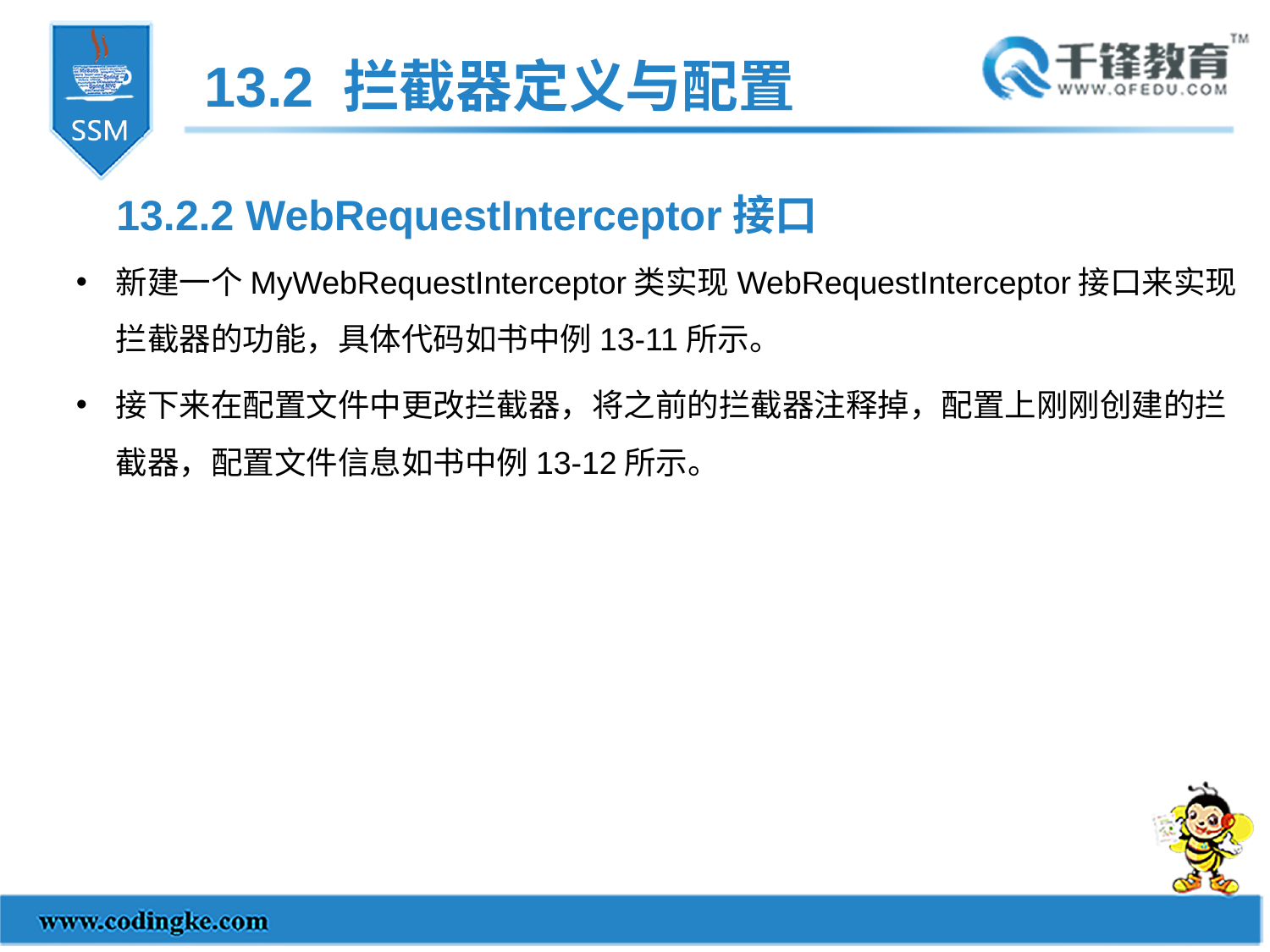

13.2 拦截器定义与配置
13.2.2 WebRequestInterceptor接口
新建一个MyWebRequestInterceptor类实现WebRequestInterceptor接口来实现拦截器的功能，具体代码如书中例13-11所示。
接下来在配置文件中更改拦截器，将之前的拦截器注释掉，配置上刚刚创建的拦截器，配置文件信息如书中例13-12所示。